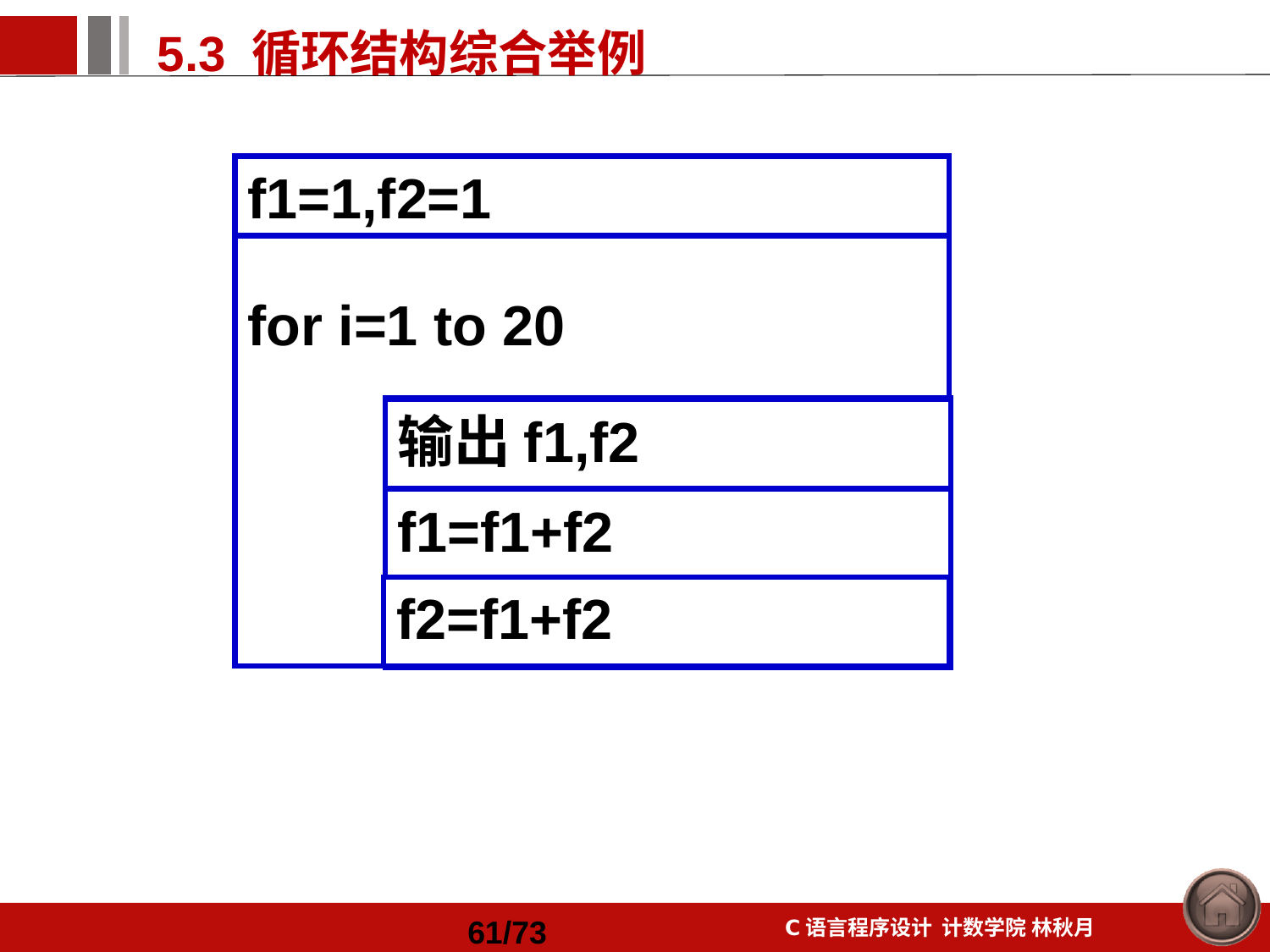

f1=1,f2=1
for i=1 to 20

输出f1,f2
f1=f1+f2
f2=f1+f2